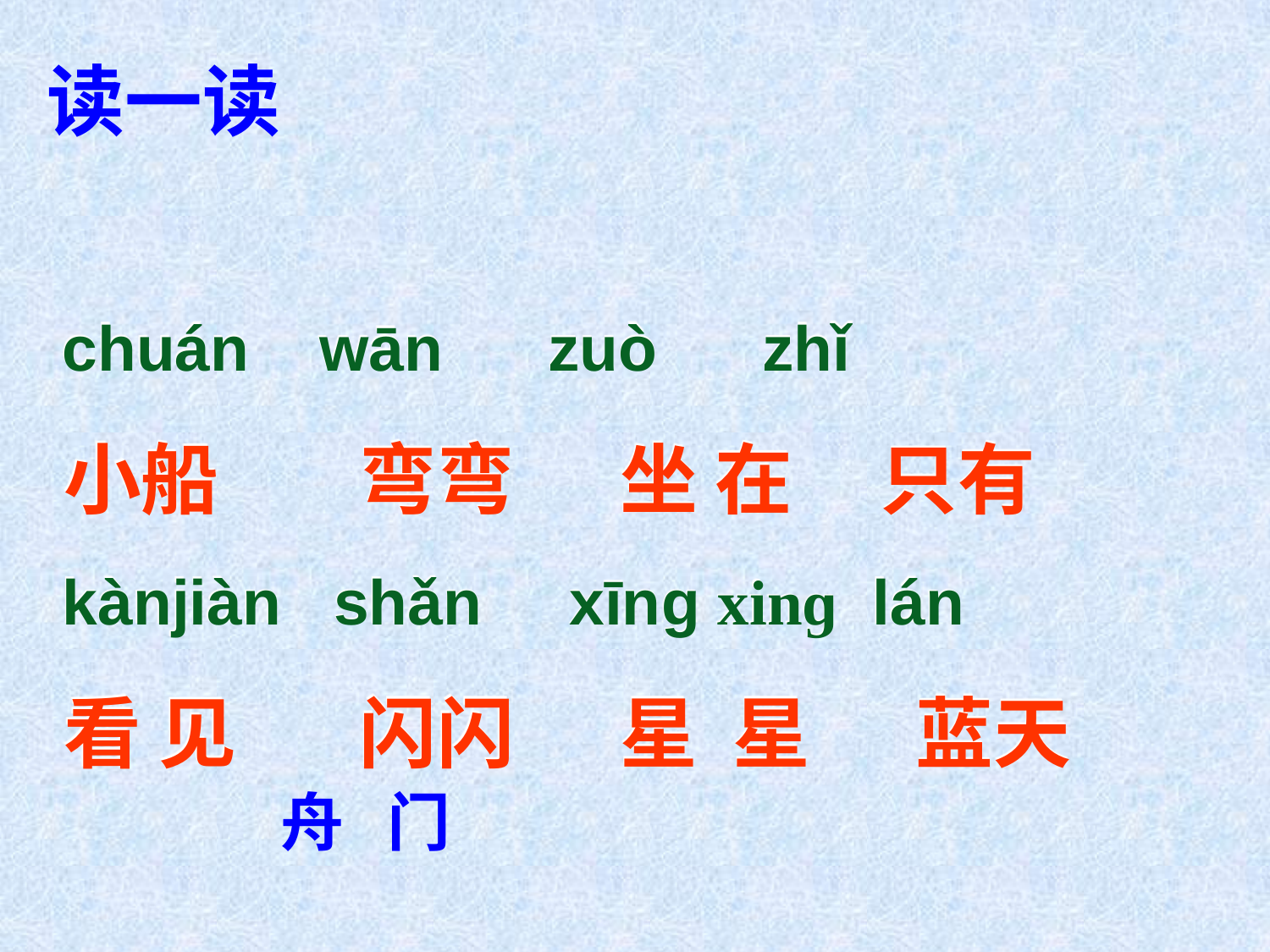

读一读
  chuán    wān      zuò      zhǐ
 小船        弯弯      坐 在     只有
  kànjiàn   shǎn     xīnɡ xinɡ  lán
 看 见       闪闪      星  星      蓝天
  舟   门